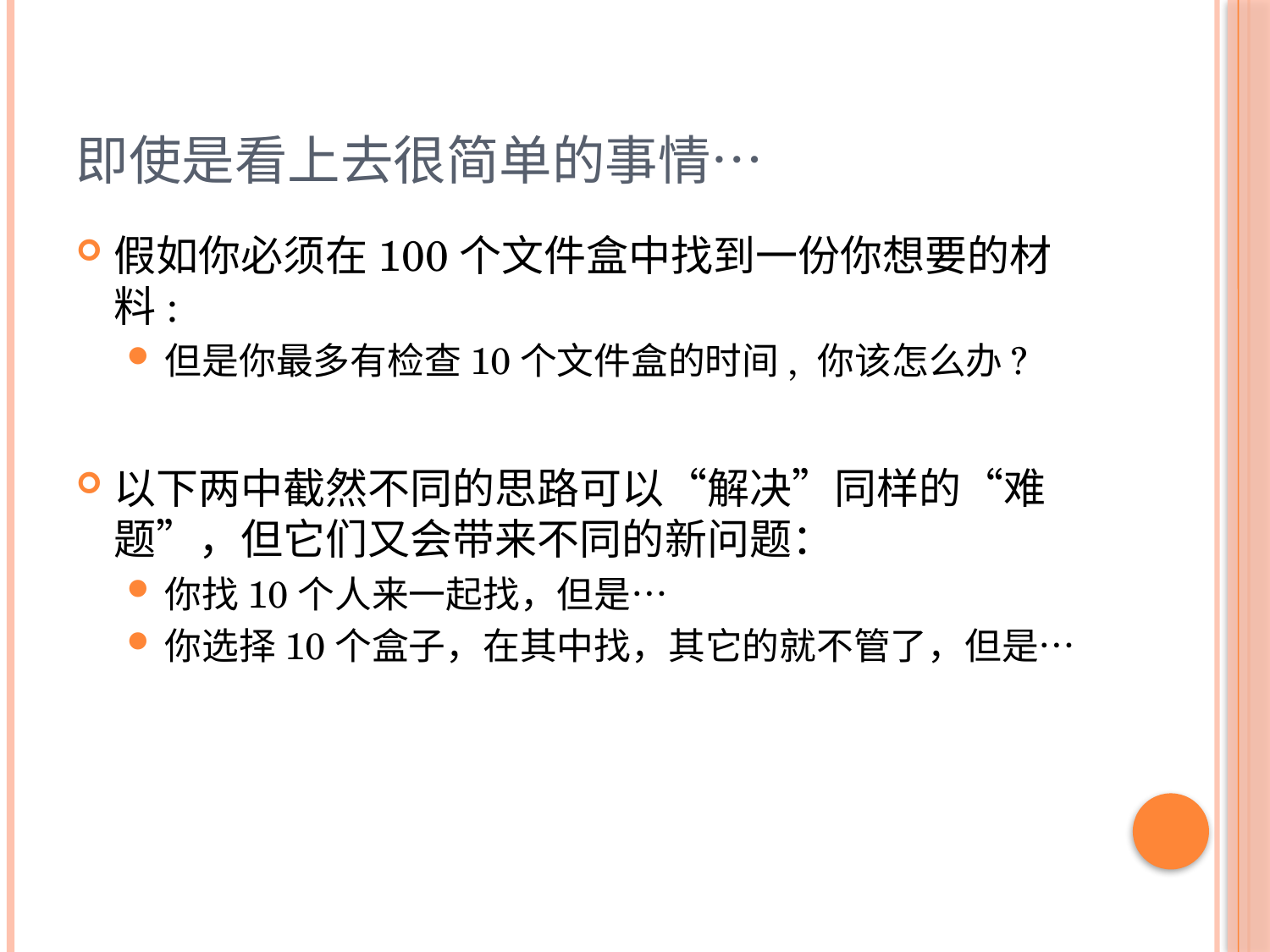

# 即使是看上去很简单的事情…
假如你必须在100个文件盒中找到一份你想要的材料:
但是你最多有检查10个文件盒的时间, 你该怎么办?

以下两中截然不同的思路可以“解决”同样的“难题”，但它们又会带来不同的新问题：
你找10个人来一起找，但是…
你选择10个盒子，在其中找，其它的就不管了，但是…